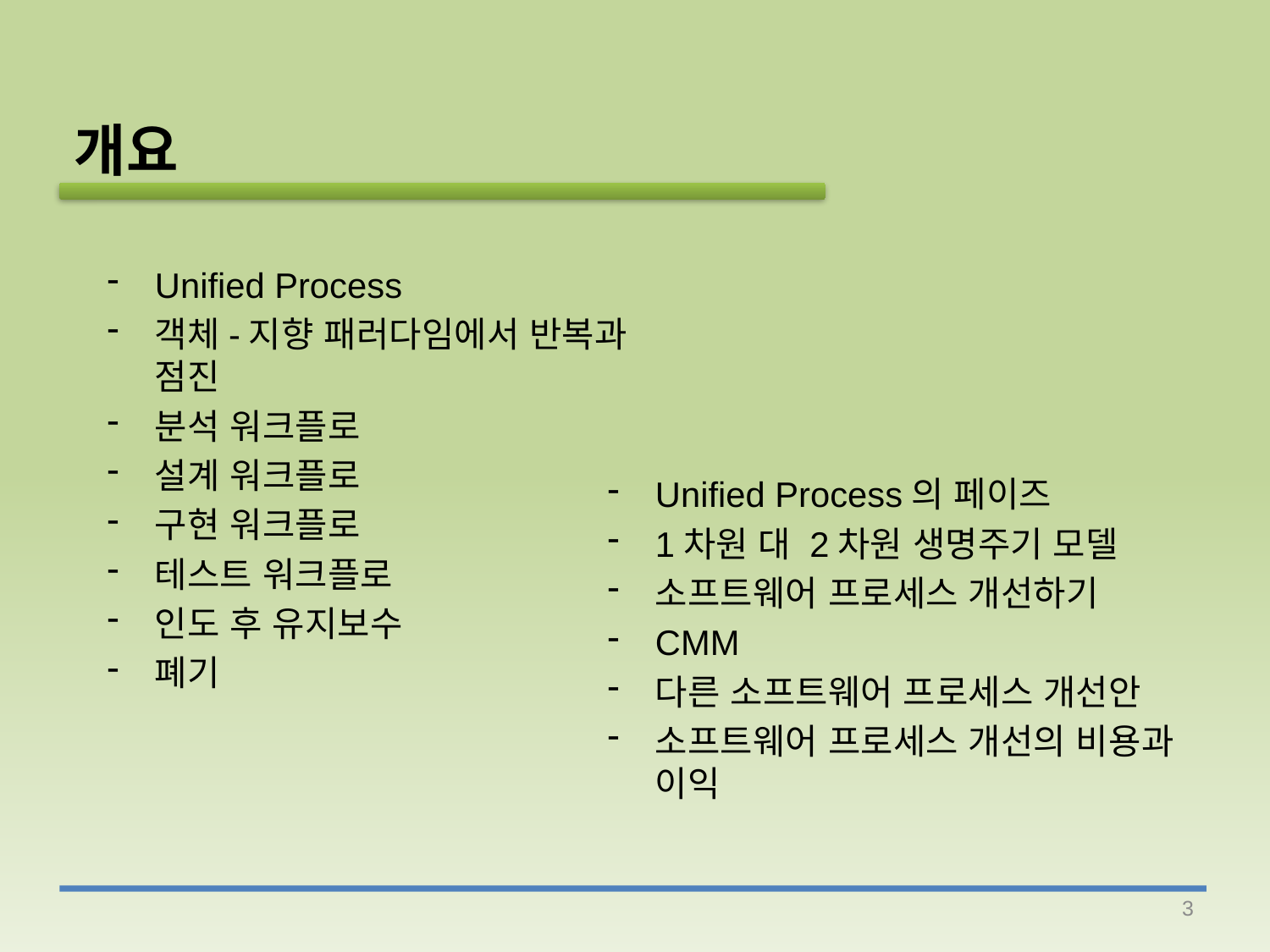

개요

Unified Process
객체-지향 패러다임에서 반복과 점진
분석 워크플로
설계 워크플로
구현 워크플로
테스트 워크플로
인도 후 유지보수
폐기

Unified Process의 페이즈
1차원 대 2차원 생명주기 모델
소프트웨어 프로세스 개선하기
CMM
다른 소프트웨어 프로세스 개선안
소프트웨어 프로세스 개선의 비용과 이익

3